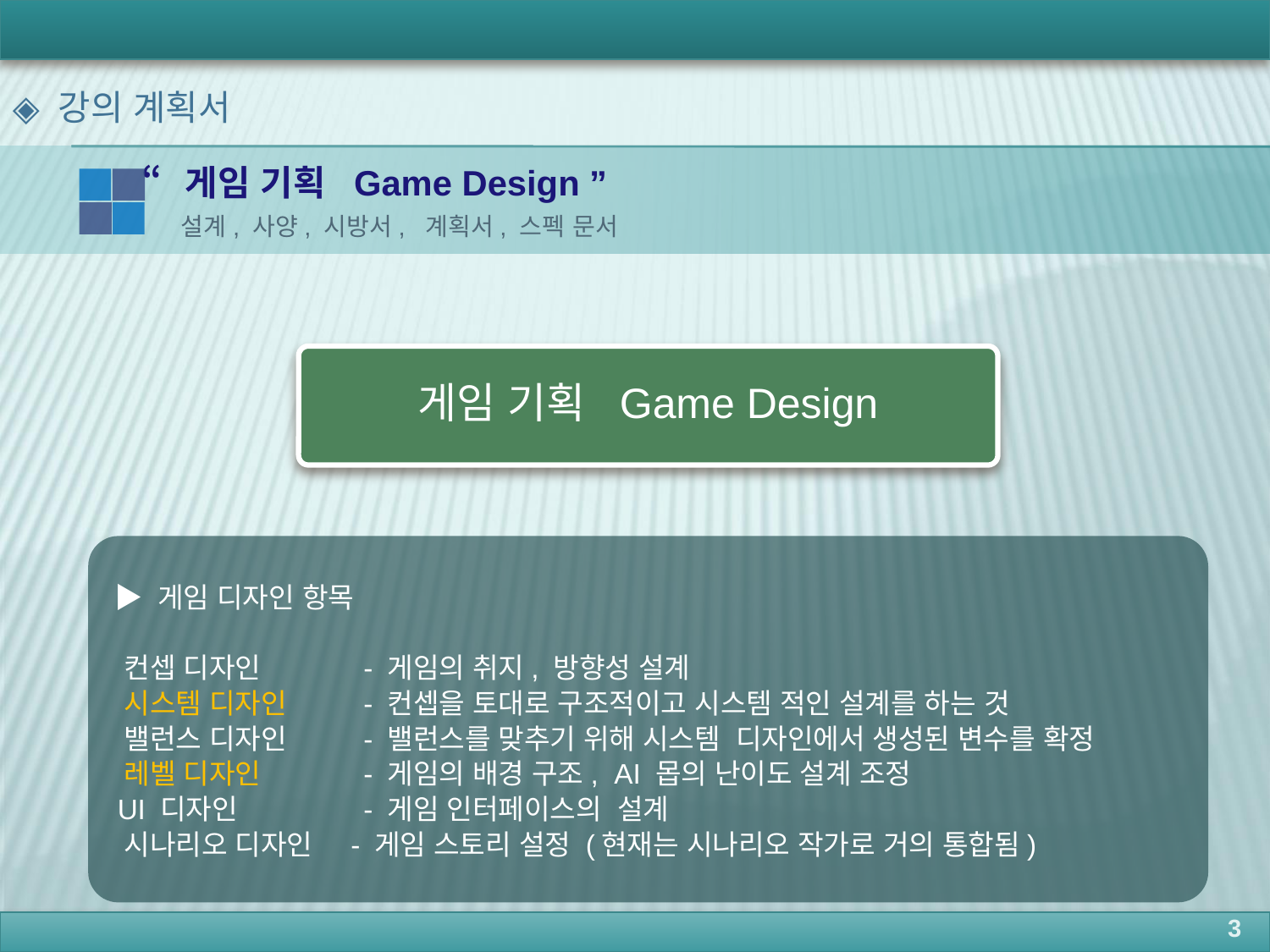

◈ 강의 계획서

“게임 기획  Game Design ”

설계, 사양, 시방서,  계획서, 스펙 문서
게임 기획  Game Design
 ▶ 게임 디자인 항목

 컨셉 디자인 	- 게임의 취지, 방향성 설계
 시스템 디자인 	- 컨셉을 토대로 구조적이고 시스템 적인 설계를 하는 것
 밸런스 디자인 	- 밸런스를 맞추기 위해 시스템  디자인에서 생성된 변수를 확정
 레벨 디자인	- 게임의 배경 구조,  AI 몹의 난이도 설계 조정
 UI 디자인 	- 게임 인터페이스의  설계
 시나리오 디자인    - 게임 스토리 설정 (현재는 시나리오 작가로 거의 통합됨)
3